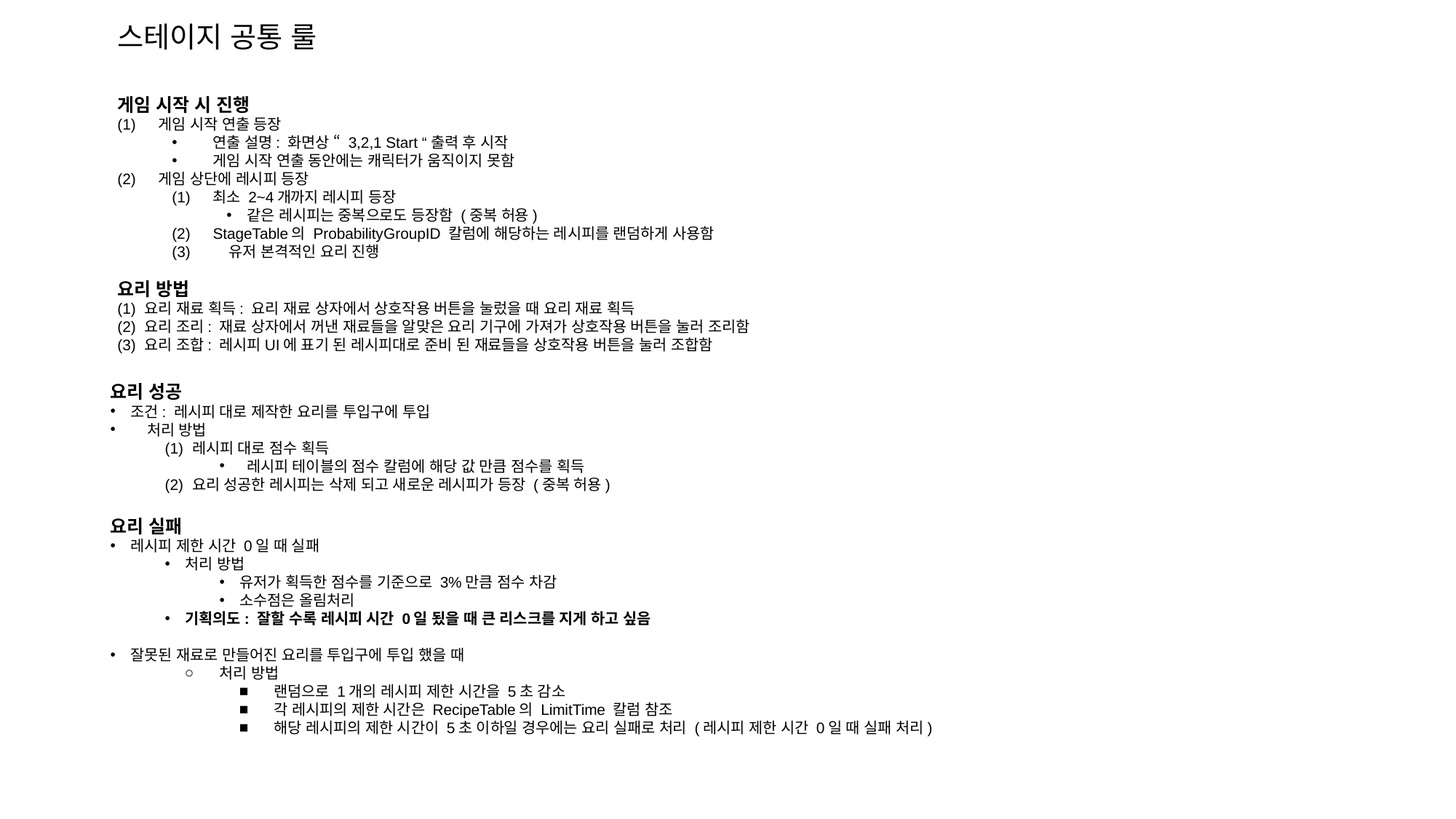

# 스테이지 공통 룰
게임 시작 시 진행
게임 시작 연출 등장
연출 설명: 화면상 “ 3,2,1 Start “출력 후 시작
게임 시작 연출 동안에는 캐릭터가 움직이지 못함
게임 상단에 레시피 등장
최소 2~4개까지 레시피 등장
같은 레시피는 중복으로도 등장함 (중복 허용)
StageTable의 ProbabilityGroupID 칼럼에 해당하는 레시피를 랜덤하게 사용함
   유저 본격적인 요리 진행

요리 방법
요리 재료 획득: 요리 재료 상자에서 상호작용 버튼을 눌렀을 때 요리 재료 획득
요리 조리: 재료 상자에서 꺼낸 재료들을 알맞은 요리 기구에 가져가 상호작용 버튼을 눌러 조리함
요리 조합: 레시피UI에 표기 된 레시피대로 준비 된 재료들을 상호작용 버튼을 눌러 조합함

요리 성공
조건: 레시피 대로 제작한 요리를 투입구에 투입
   처리 방법
레시피 대로 점수 획득
레시피 테이블의 점수 칼럼에 해당 값 만큼 점수를 획득
요리 성공한 레시피는 삭제 되고 새로운 레시피가 등장 (중복 허용)

요리 실패
레시피 제한 시간 0일 때 실패
처리 방법
유저가 획득한 점수를 기준으로 3%만큼 점수 차감
소수점은 올림처리
기획의도: 잘할 수록 레시피 시간 0일 됬을 때 큰 리스크를 지게 하고 싶음

잘못된 재료로 만들어진 요리를 투입구에 투입 했을 때
처리 방법
랜덤으로 1개의 레시피 제한 시간을 5초 감소
각 레시피의 제한 시간은 RecipeTable의 LimitTime 칼럼 참조
해당 레시피의 제한 시간이 5초 이하일 경우에는 요리 실패로 처리 (레시피 제한 시간 0일 때 실패 처리)